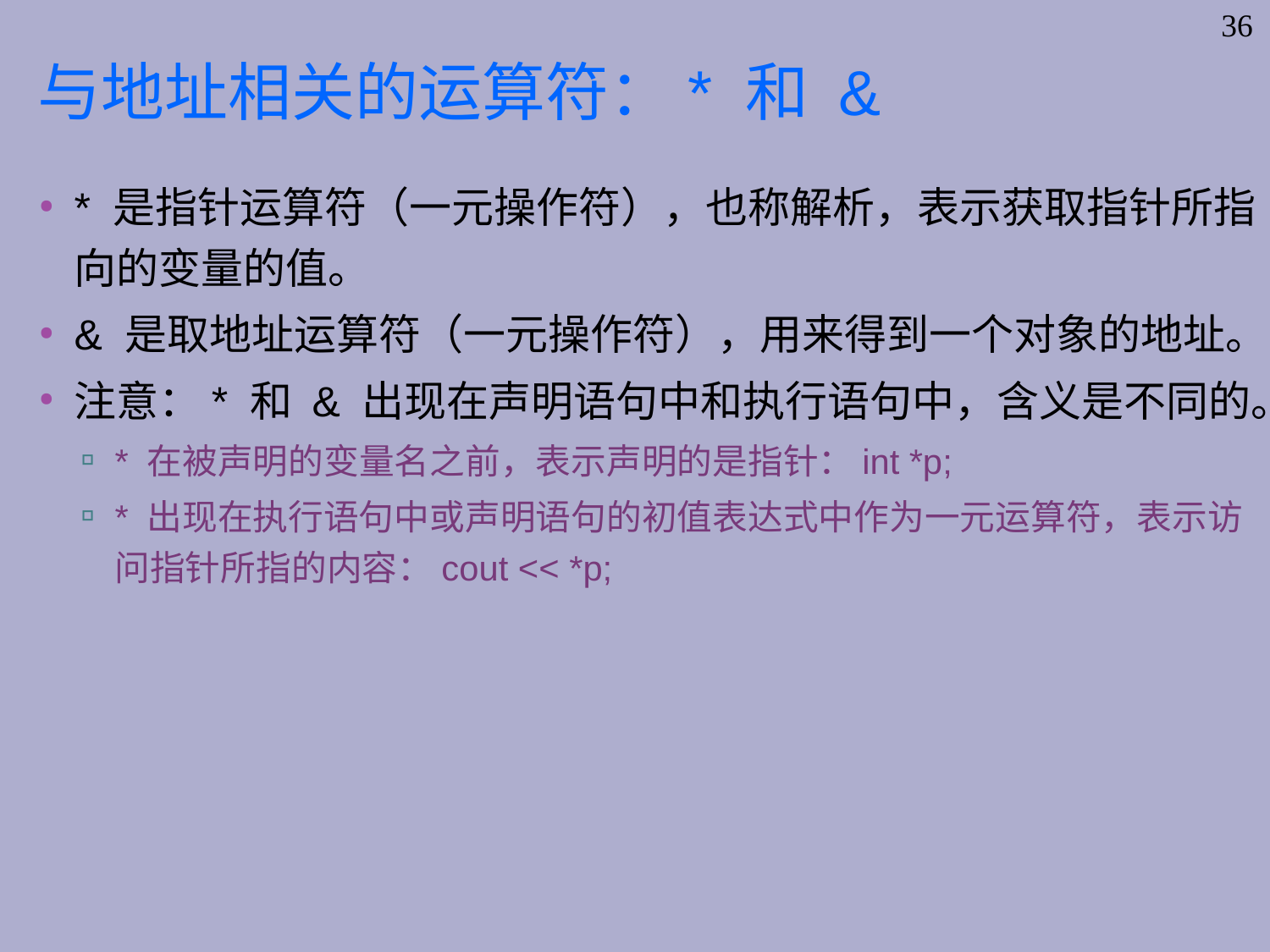

36
# 与地址相关的运算符：* 和 &
* 是指针运算符（一元操作符），也称解析，表示获取指针所指向的变量的值。
& 是取地址运算符（一元操作符），用来得到一个对象的地址。
注意：* 和 & 出现在声明语句中和执行语句中，含义是不同的。
* 在被声明的变量名之前，表示声明的是指针：int *p;
* 出现在执行语句中或声明语句的初值表达式中作为一元运算符，表示访问指针所指的内容：cout << *p;